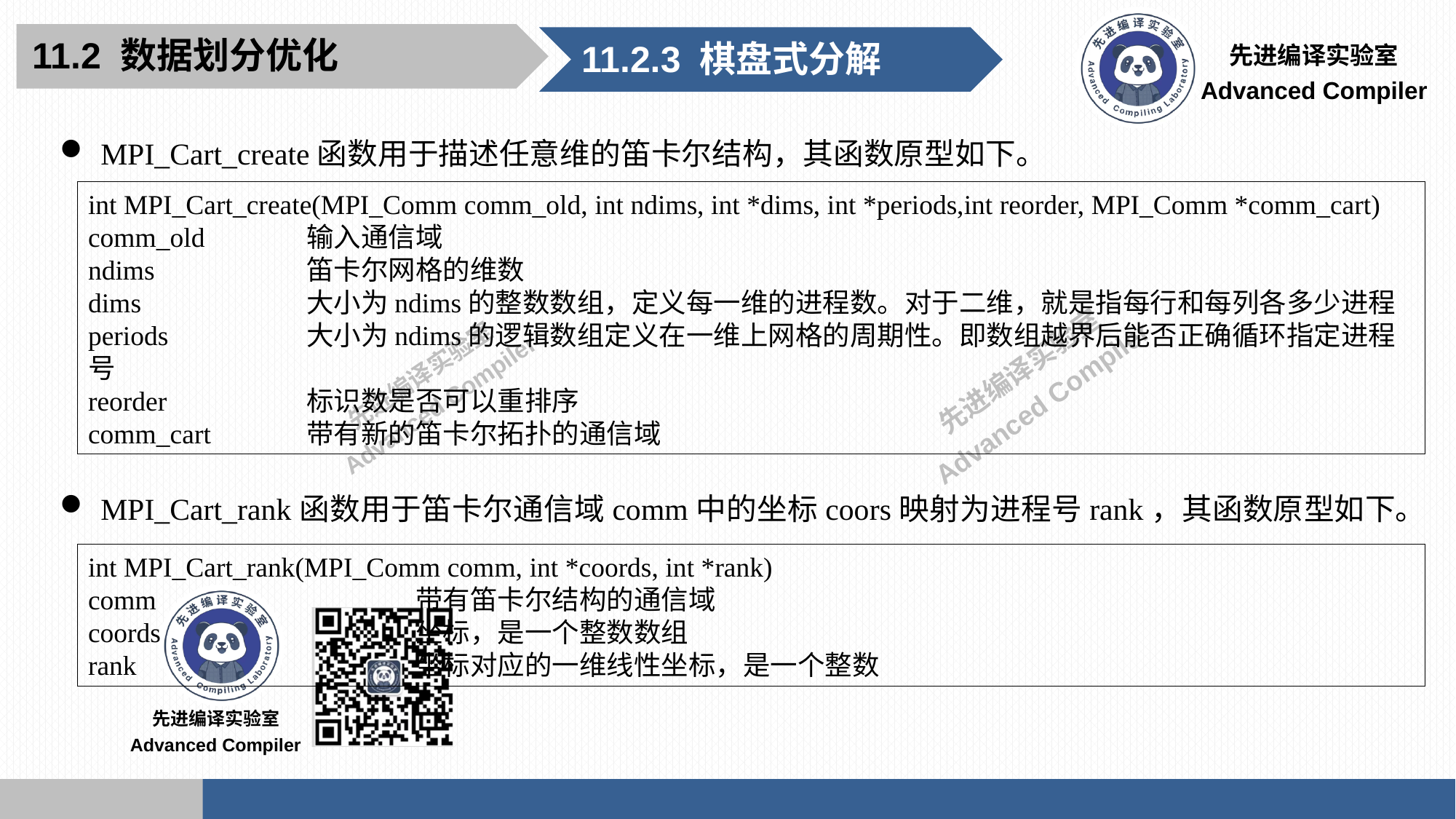

11.2 数据划分优化

11.2.3 棋盘式分解
MPI_Cart_create函数用于描述任意维的笛卡尔结构，其函数原型如下。
int MPI_Cart_create(MPI_Comm comm_old, int ndims, int *dims, int *periods,int reorder, MPI_Comm *comm_cart)
comm_old	输入通信域
ndims 		笛卡尔网格的维数
dims 		大小为ndims的整数数组，定义每一维的进程数。对于二维，就是指每行和每列各多少进程
periods 		大小为ndims的逻辑数组定义在一维上网格的周期性。即数组越界后能否正确循环指定进程号
reorder 		标识数是否可以重排序
comm_cart 	带有新的笛卡尔拓扑的通信域

MPI_Cart_rank函数用于笛卡尔通信域comm中的坐标coors映射为进程号rank，其函数原型如下。
int MPI_Cart_rank(MPI_Comm comm, int *coords, int *rank)
comm 			带有笛卡尔结构的通信域
coords 			坐标，是一个整数数组
rank 			坐标对应的一维线性坐标，是一个整数